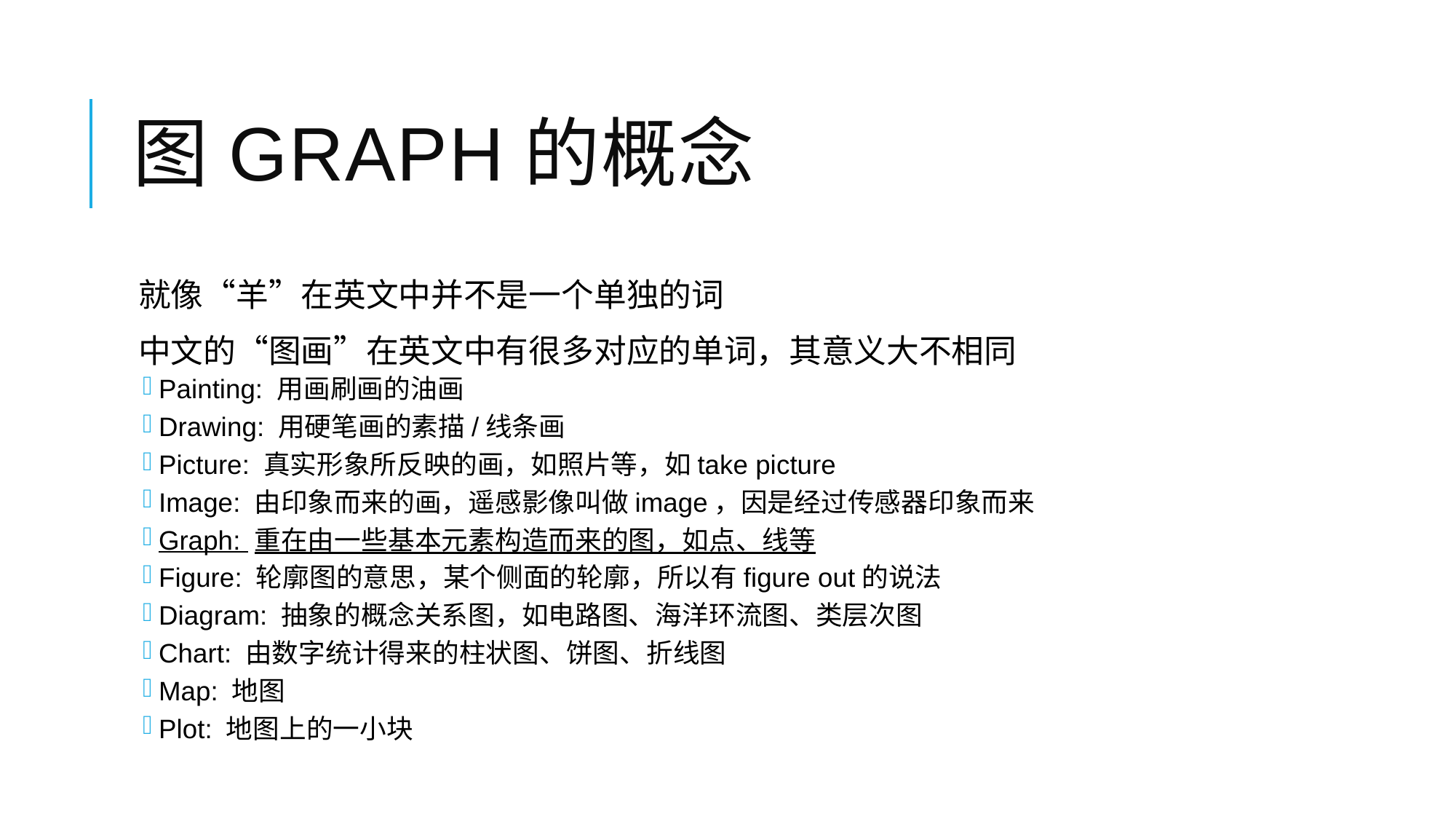

# 图Graph的概念
就像“羊”在英文中并不是一个单独的词
中文的“图画”在英文中有很多对应的单词，其意义大不相同
Painting: 用画刷画的油画
Drawing: 用硬笔画的素描/线条画
Picture: 真实形象所反映的画，如照片等，如take picture
Image: 由印象而来的画，遥感影像叫做image，因是经过传感器印象而来
Graph: 重在由一些基本元素构造而来的图，如点、线等
Figure: 轮廓图的意思，某个侧面的轮廓，所以有figure out的说法
Diagram: 抽象的概念关系图，如电路图、海洋环流图、类层次图
Chart: 由数字统计得来的柱状图、饼图、折线图
Map: 地图
Plot: 地图上的一小块